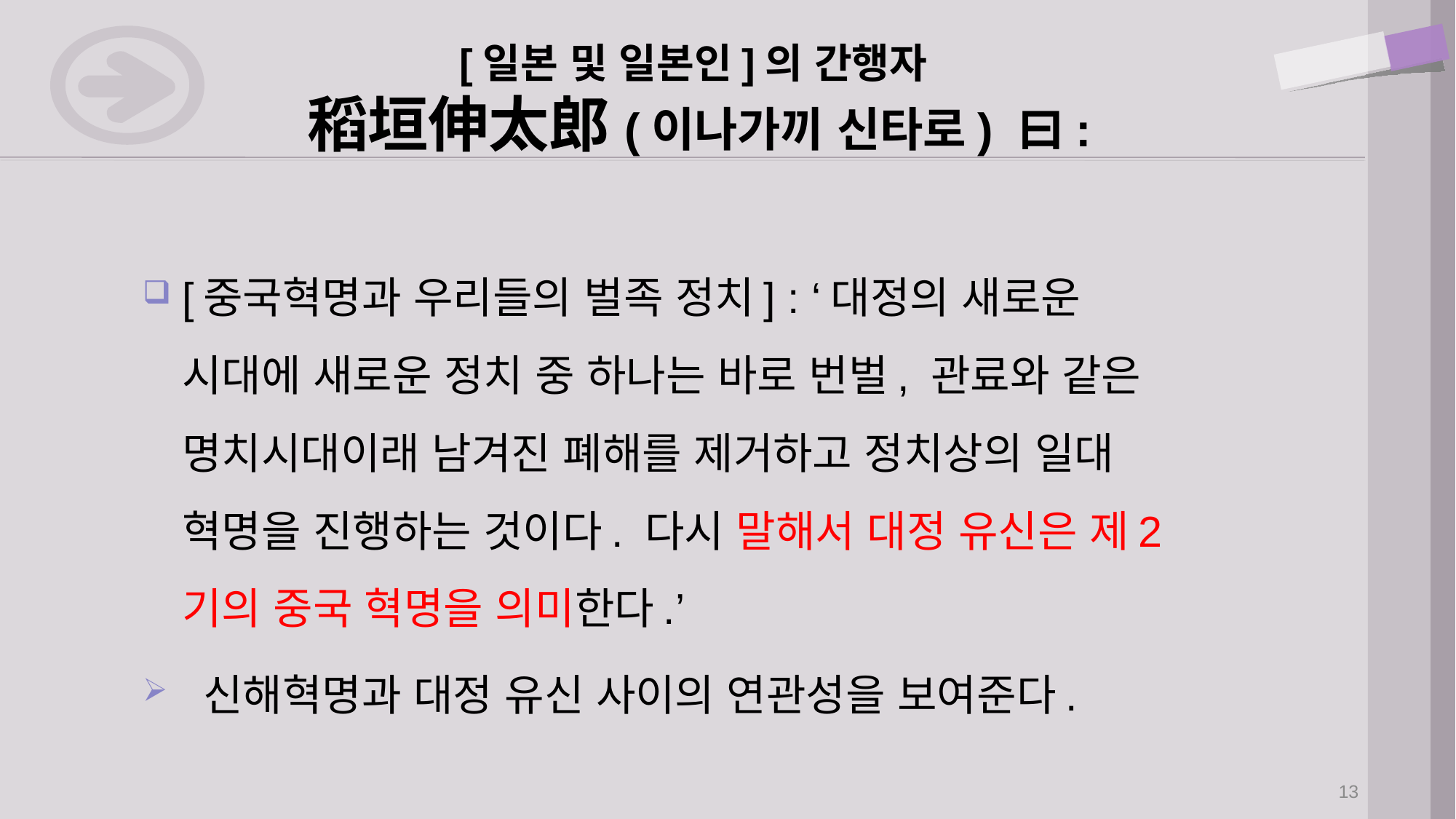

# [일본 및 일본인]의 간행자 稻垣伸太郞(이나가끼 신타로) 曰:
[중국혁명과 우리들의 벌족 정치] : ‘대정의 새로운 시대에 새로운 정치 중 하나는 바로 번벌, 관료와 같은 명치시대이래 남겨진 폐해를 제거하고 정치상의 일대 혁명을 진행하는 것이다. 다시 말해서 대정 유신은 제2기의 중국 혁명을 의미한다.’
 신해혁명과 대정 유신 사이의 연관성을 보여준다.

13